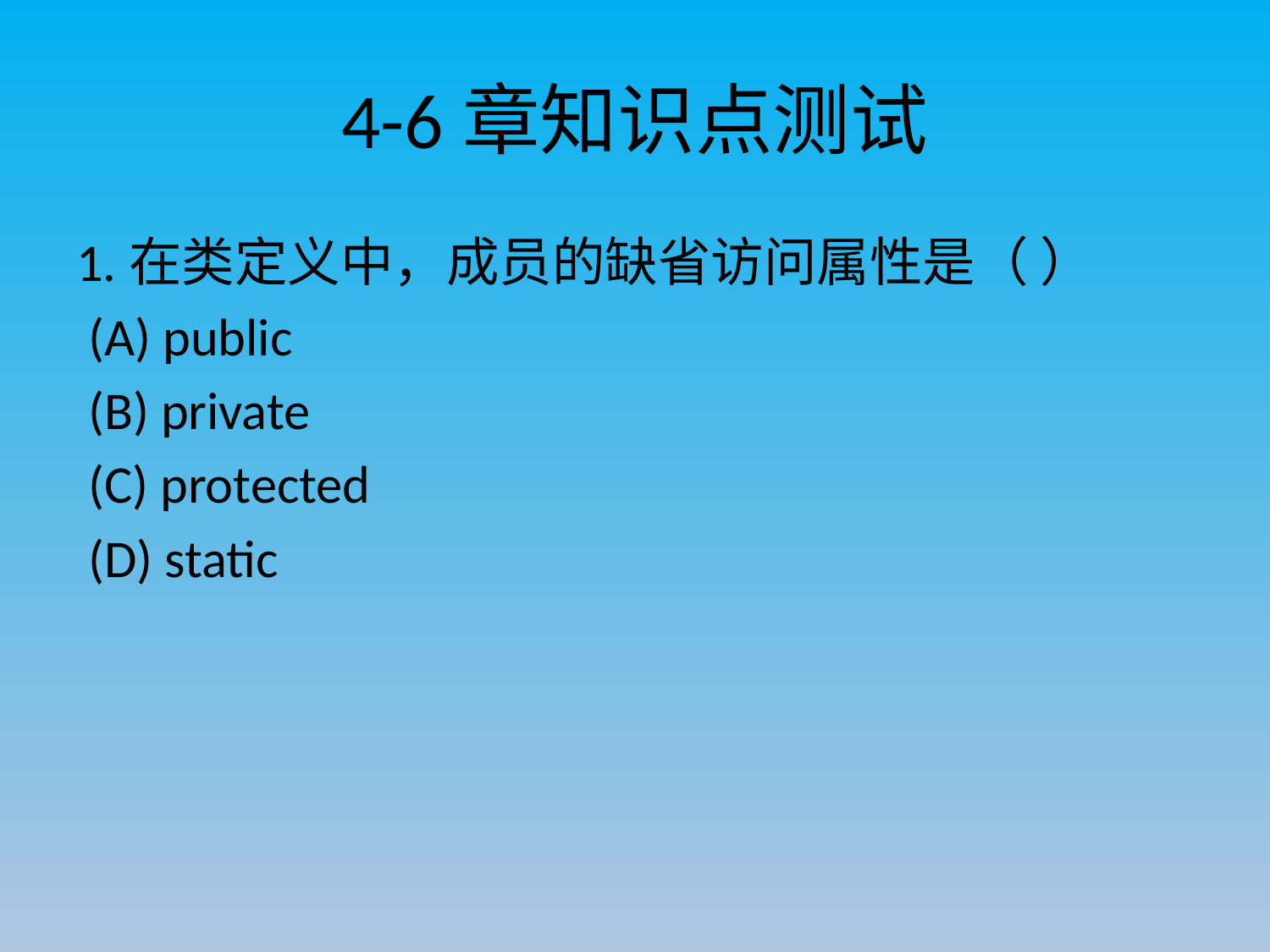

# 4-6章知识点测试
1.在类定义中，成员的缺省访问属性是（ ）
 (A) public
 (B) private
 (C) protected
 (D) static

1